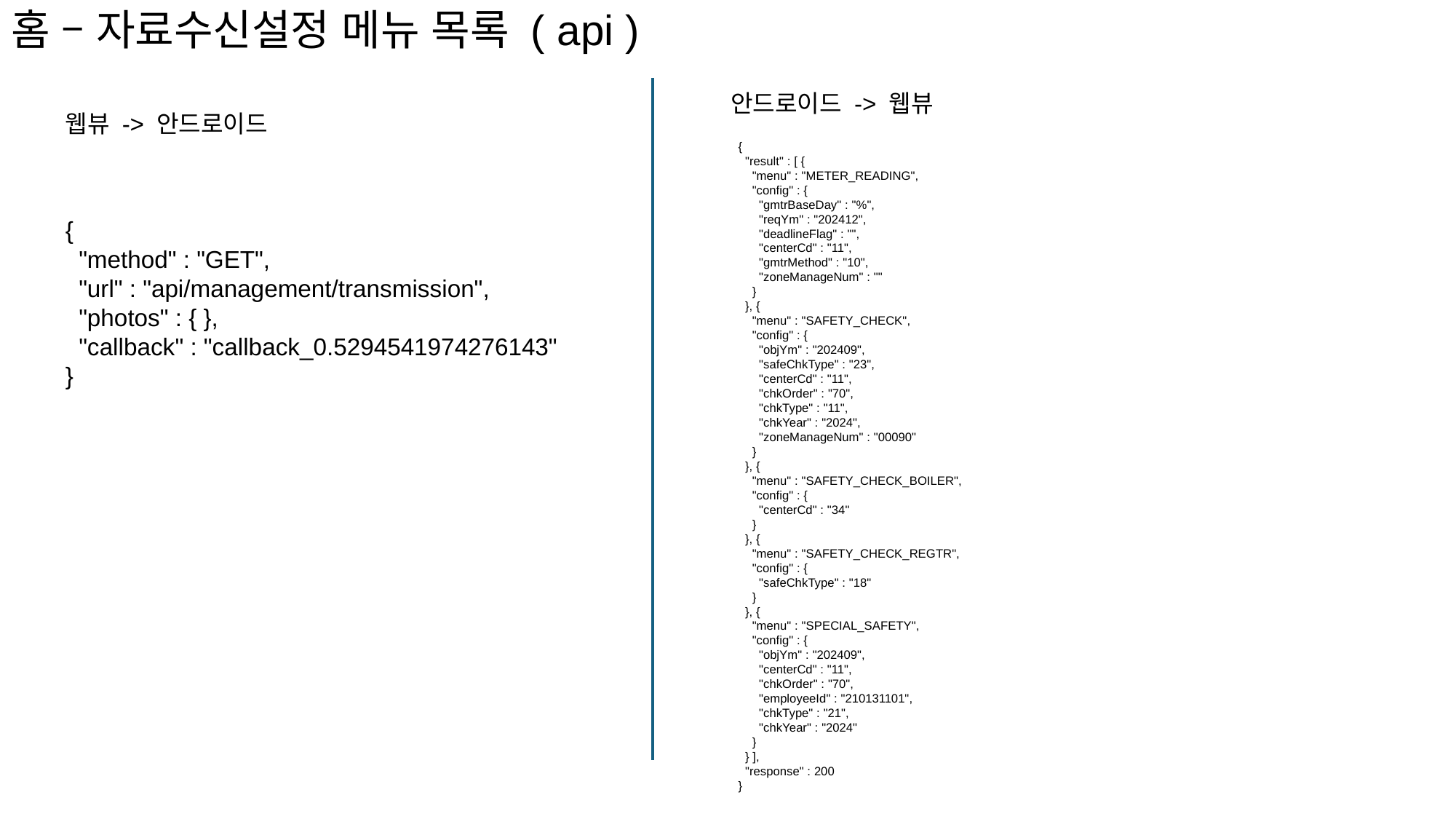

# 홈 – 자료수신설정 메뉴 목록 ( api )
안드로이드 -> 웹뷰
웹뷰 -> 안드로이드
{
  "result" : [ {
    "menu" : "METER_READING",
    "config" : {
      "gmtrBaseDay" : "%",
      "reqYm" : "202412",
      "deadlineFlag" : "",
      "centerCd" : "11",
      "gmtrMethod" : "10",
      "zoneManageNum" : ""
    }
  }, {
    "menu" : "SAFETY_CHECK",
    "config" : {
      "objYm" : "202409",
      "safeChkType" : "23",
      "centerCd" : "11",
      "chkOrder" : "70",
      "chkType" : "11",
      "chkYear" : "2024",
      "zoneManageNum" : "00090"
    }
  }, {
    "menu" : "SAFETY_CHECK_BOILER",
    "config" : {
      "centerCd" : "34"
    }
  }, {
    "menu" : "SAFETY_CHECK_REGTR",
    "config" : {
      "safeChkType" : "18"
    }
  }, {
    "menu" : "SPECIAL_SAFETY",
    "config" : {
      "objYm" : "202409",
      "centerCd" : "11",
      "chkOrder" : "70",
      "employeeId" : "210131101",
      "chkType" : "21",
      "chkYear" : "2024"
    }
  } ],
  "response" : 200
}
{
  "method" : "GET",
  "url" : "api/management/transmission",
  "photos" : { },
  "callback" : "callback_0.5294541974276143"
}